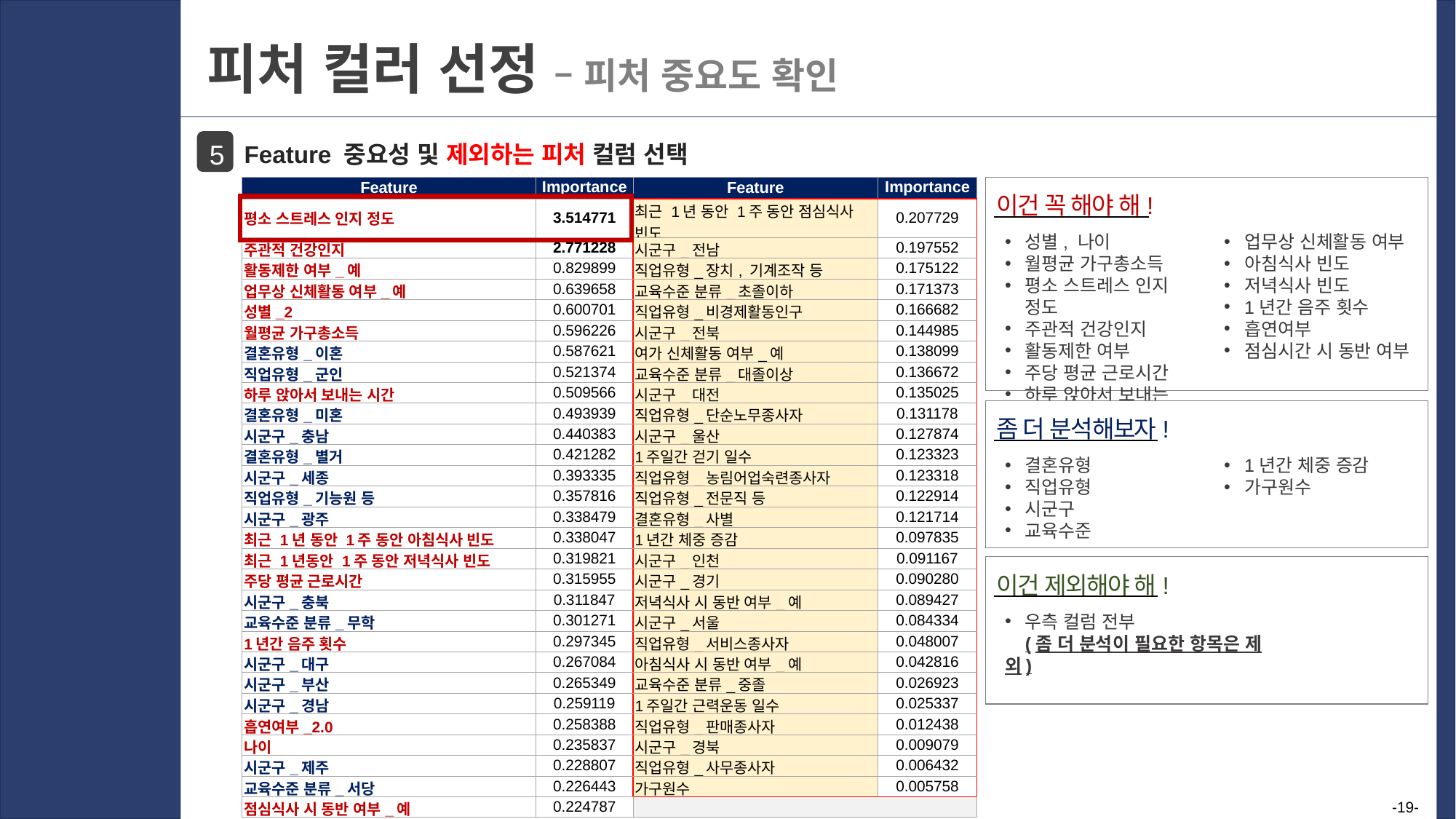

04
피처 컬러 선정 – 피처 중요도 확인
5
Feature 중요성 및 제외하는 피처 컬럼 선택
| Feature | Importance | Feature | Importance |
| --- | --- | --- | --- |
| 평소 스트레스 인지 정도 | 3.514771 | 최근 1년 동안 1주 동안 점심식사 빈도 | 0.207729 |
| 주관적 건강인지 | 2.771228 | 시군구\_전남 | 0.197552 |
| 활동제한 여부\_예 | 0.829899 | 직업유형\_장치, 기계조작 등 | 0.175122 |
| 업무상 신체활동 여부\_예 | 0.639658 | 교육수준 분류\_초졸이하 | 0.171373 |
| 성별\_2 | 0.600701 | 직업유형\_비경제활동인구 | 0.166682 |
| 월평균 가구총소득 | 0.596226 | 시군구\_전북 | 0.144985 |
| 결혼유형\_이혼 | 0.587621 | 여가 신체활동 여부\_예 | 0.138099 |
| 직업유형\_군인 | 0.521374 | 교육수준 분류\_대졸이상 | 0.136672 |
| 하루 앉아서 보내는 시간 | 0.509566 | 시군구\_대전 | 0.135025 |
| 결혼유형\_미혼 | 0.493939 | 직업유형\_단순노무종사자 | 0.131178 |
| 시군구\_충남 | 0.440383 | 시군구\_울산 | 0.127874 |
| 결혼유형\_별거 | 0.421282 | 1주일간 걷기 일수 | 0.123323 |
| 시군구\_세종 | 0.393335 | 직업유형\_농림어업숙련종사자 | 0.123318 |
| 직업유형\_기능원 등 | 0.357816 | 직업유형\_전문직 등 | 0.122914 |
| 시군구\_광주 | 0.338479 | 결혼유형\_사별 | 0.121714 |
| 최근 1년 동안 1주 동안 아침식사 빈도 | 0.338047 | 1년간 체중 증감 | 0.097835 |
| 최근 1년동안 1주 동안 저녁식사 빈도 | 0.319821 | 시군구\_인천 | 0.091167 |
| 주당 평균 근로시간 | 0.315955 | 시군구\_경기 | 0.090280 |
| 시군구\_충북 | 0.311847 | 저녁식사 시 동반 여부\_예 | 0.089427 |
| 교육수준 분류\_무학 | 0.301271 | 시군구\_서울 | 0.084334 |
| 1년간 음주 횟수 | 0.297345 | 직업유형\_서비스종사자 | 0.048007 |
| 시군구\_대구 | 0.267084 | 아침식사 시 동반 여부\_예 | 0.042816 |
| 시군구\_부산 | 0.265349 | 교육수준 분류\_중졸 | 0.026923 |
| 시군구\_경남 | 0.259119 | 1주일간 근력운동 일수 | 0.025337 |
| 흡연여부\_2.0 | 0.258388 | 직업유형\_판매종사자 | 0.012438 |
| 나이 | 0.235837 | 시군구\_경북 | 0.009079 |
| 시군구\_제주 | 0.228807 | 직업유형\_사무종사자 | 0.006432 |
| 교육수준 분류\_서당 | 0.226443 | 가구원수 | 0.005758 |
| 점심식사 시 동반 여부\_예 | 0.224787 |  |  |

이건 꼭 해야 해!

성별, 나이
월평균 가구총소득
평소 스트레스 인지 정도
주관적 건강인지
활동제한 여부
주당 평균 근로시간
하루 앉아서 보내는 시간
업무상 신체활동 여부
아침식사 빈도
저녁식사 빈도
1년간 음주 횟수
흡연여부
점심시간 시 동반 여부

좀 더 분석해보자!
결혼유형
직업유형
시군구
교육수준
1년간 체중 증감
가구원수

이건 제외해야 해!
우측 컬럼 전부
    (좀 더 분석이 필요한 항목은 제외)